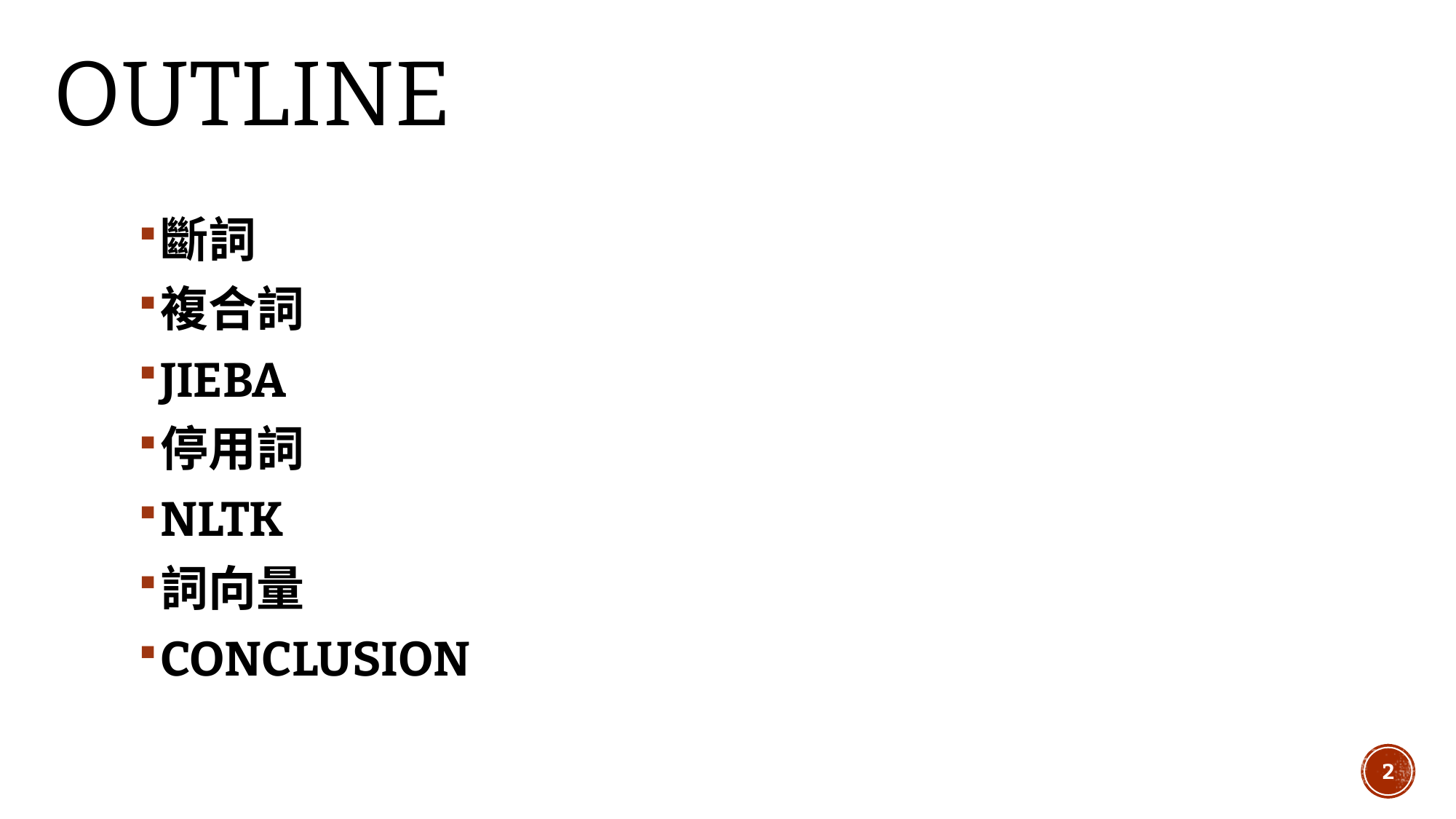

# OUTLINE
斷詞
複合詞
JIEBA
停用詞
NLTK
詞向量
CONCLUSION

2